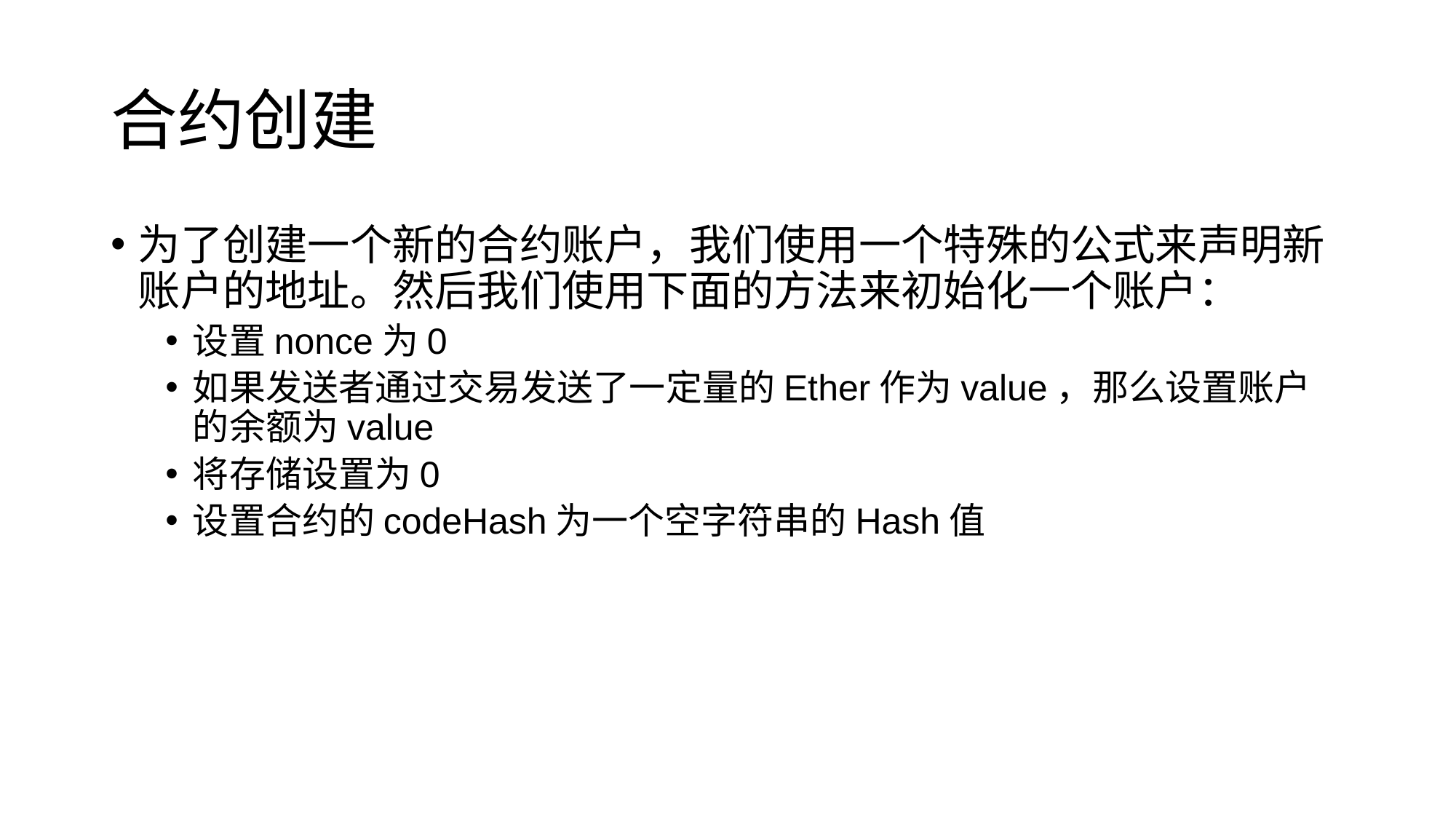

# 合约创建
为了创建一个新的合约账户，我们使用一个特殊的公式来声明新账户的地址。然后我们使用下面的方法来初始化一个账户：
设置nonce为0
如果发送者通过交易发送了一定量的Ether作为value，那么设置账户的余额为value
将存储设置为0
设置合约的codeHash为一个空字符串的Hash值